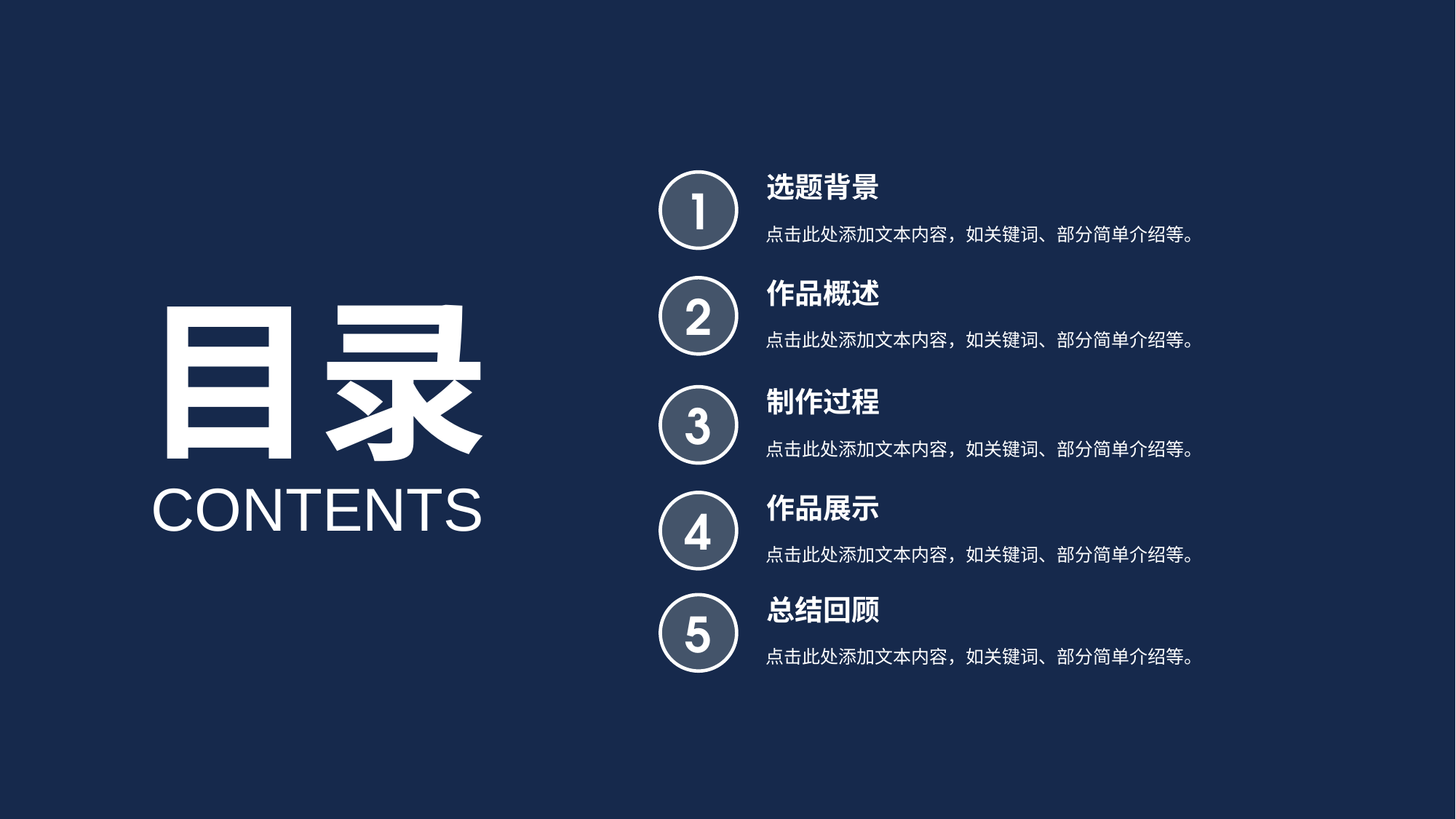

选题背景
1
点击此处添加文本内容，如关键词、部分简单介绍等。
目录
作品概述
2
点击此处添加文本内容，如关键词、部分简单介绍等。
制作过程
3
点击此处添加文本内容，如关键词、部分简单介绍等。
CONTENTS
作品展示
4
点击此处添加文本内容，如关键词、部分简单介绍等。
总结回顾
5
点击此处添加文本内容，如关键词、部分简单介绍等。